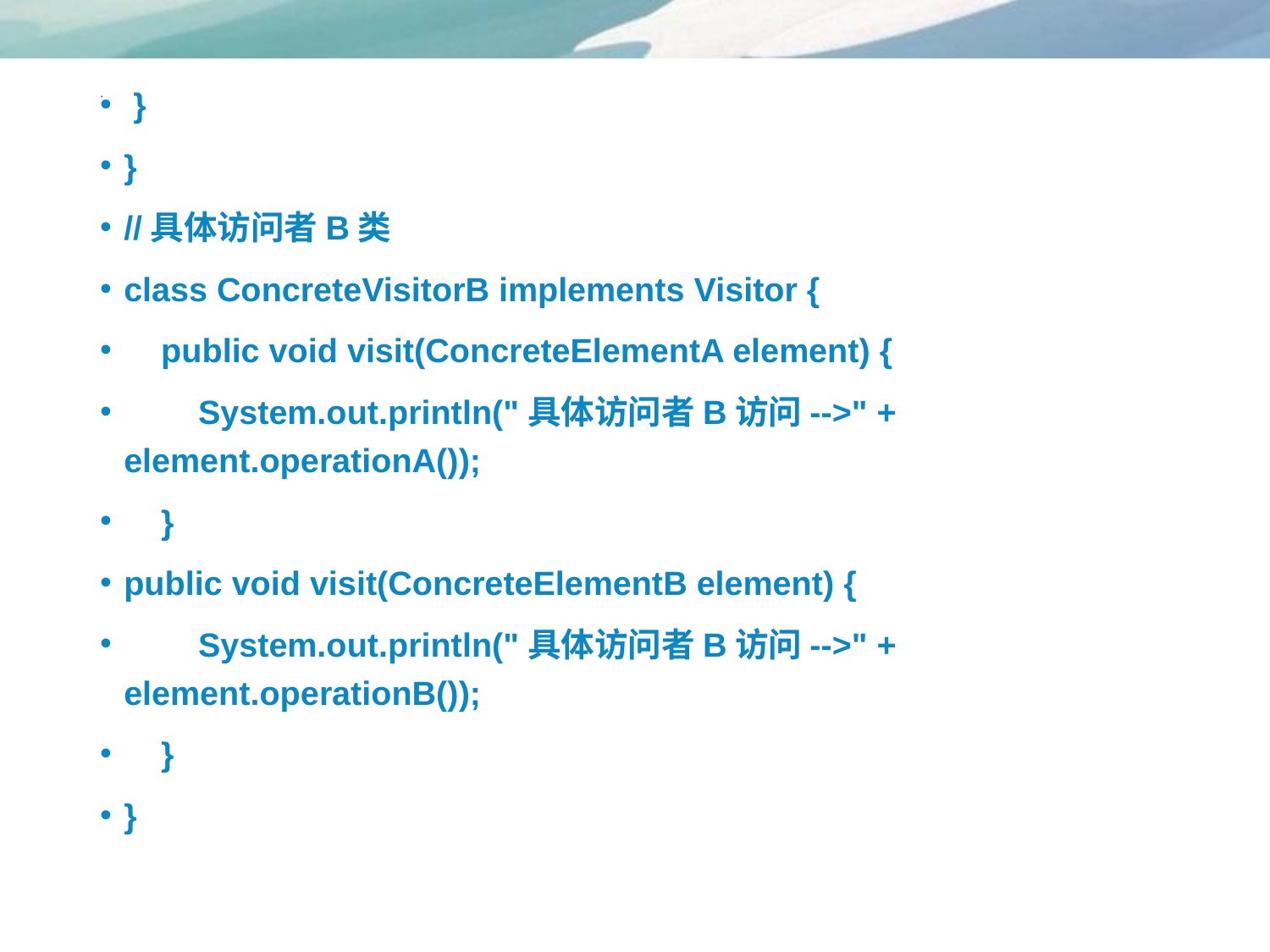

}
}
//具体访问者B类
class ConcreteVisitorB implements Visitor {
    public void visit(ConcreteElementA element) {
        System.out.println("具体访问者B访问-->" + element.operationA());
    }
public void visit(ConcreteElementB element) {
        System.out.println("具体访问者B访问-->" + element.operationB());
    }
}
# .